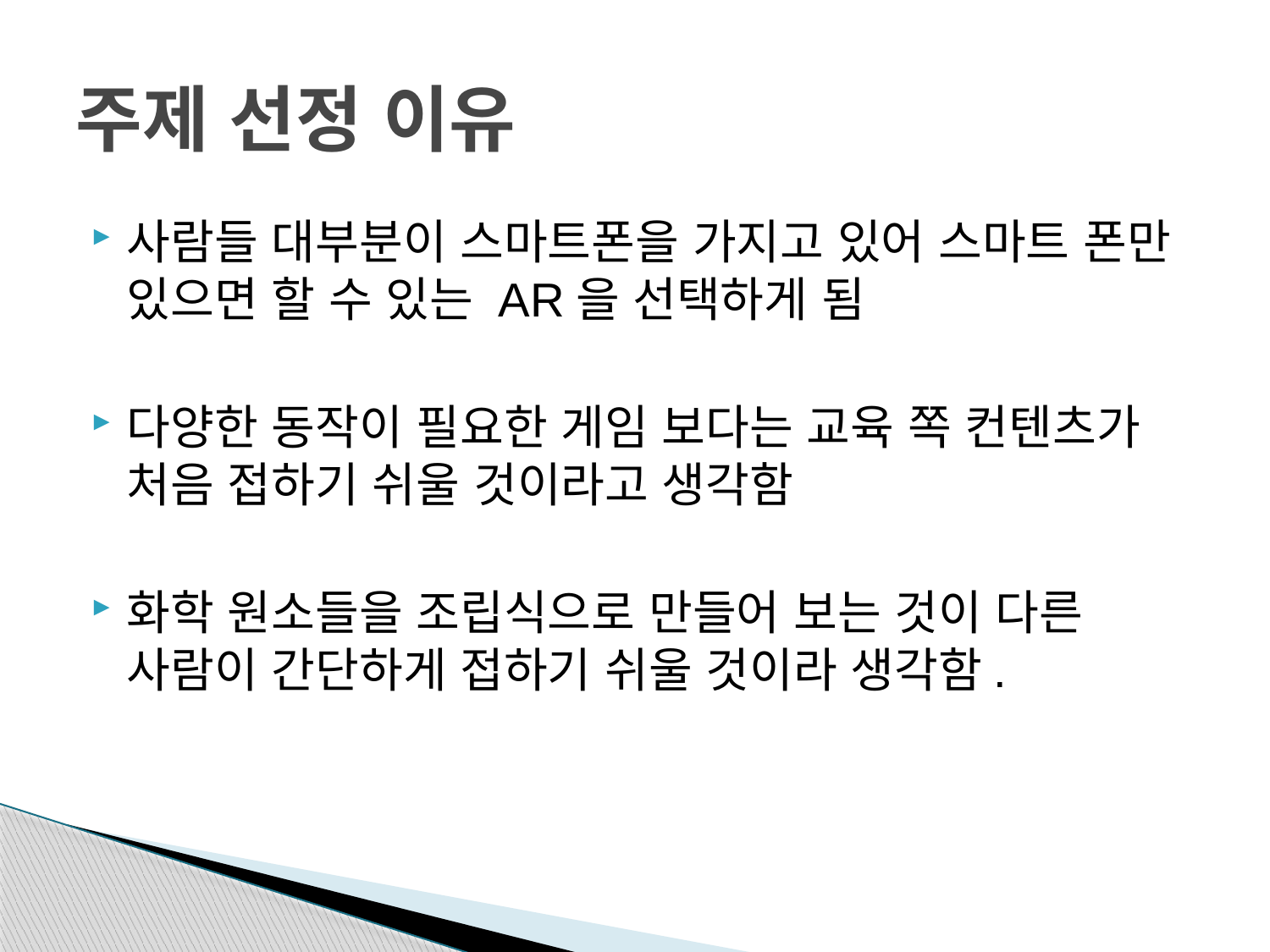

# 주제 선정 이유
사람들 대부분이 스마트폰을 가지고 있어 스마트 폰만 있으면 할 수 있는 AR을 선택하게 됨

다양한 동작이 필요한 게임 보다는 교육 쪽 컨텐츠가 처음 접하기 쉬울 것이라고 생각함

화학 원소들을 조립식으로 만들어 보는 것이 다른 사람이 간단하게 접하기 쉬울 것이라 생각함.